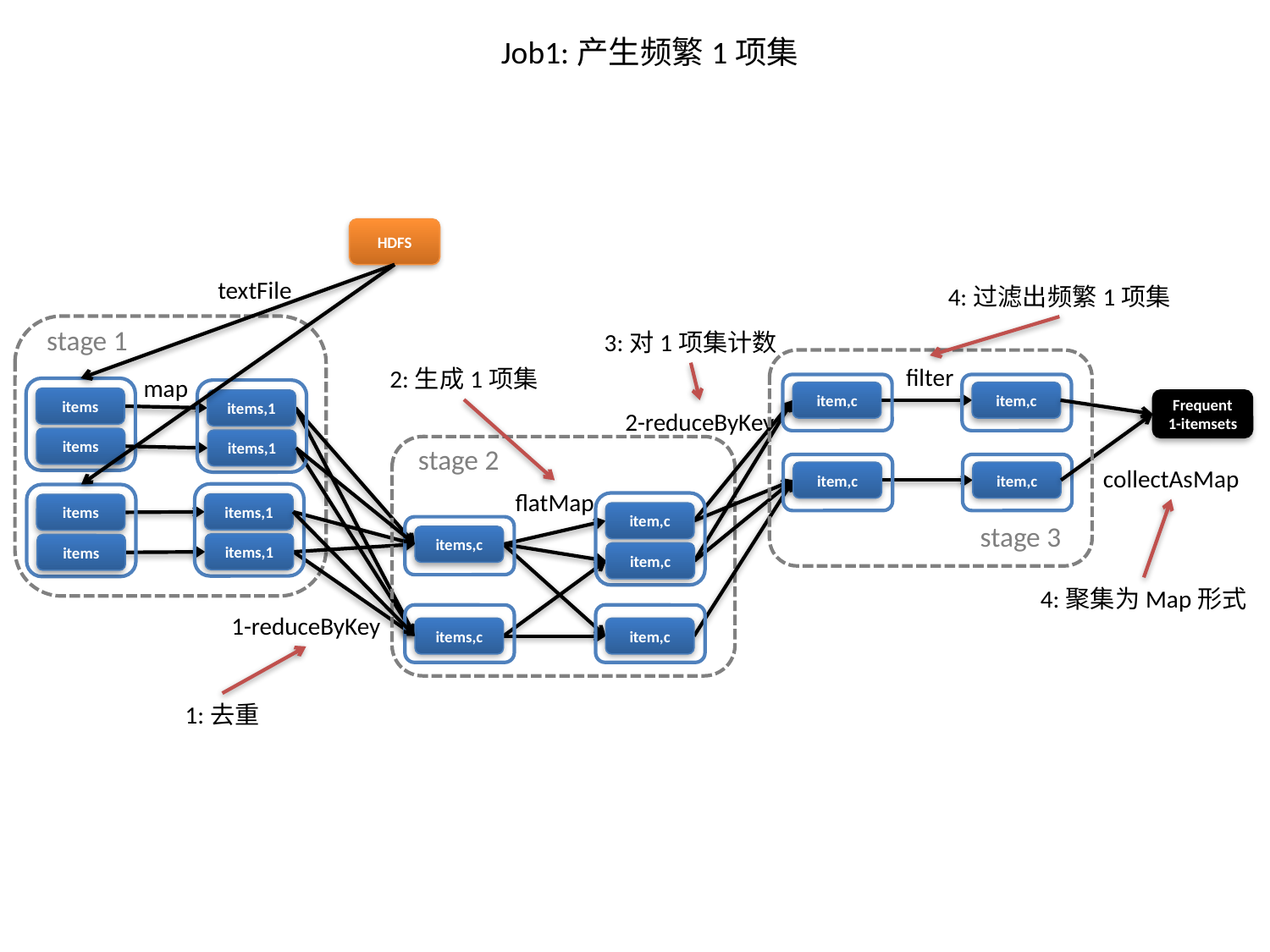

Job1:产生频繁1项集
HDFS
textFile
4:过滤出频繁1项集

stage 1
3:对1项集计数

filter
2:生成1项集
map

item,c
item,c
items
items,1
Frequent 1-itemsets
2-reduceByKey
items
items,1
stage 2

collectAsMap
item,c
item,c
flatMap

items,1
items
item,c
stage 3

items,c
items,1
items
item,c
4:聚集为Map形式
1-reduceByKey

items,c
item,c
1:去重